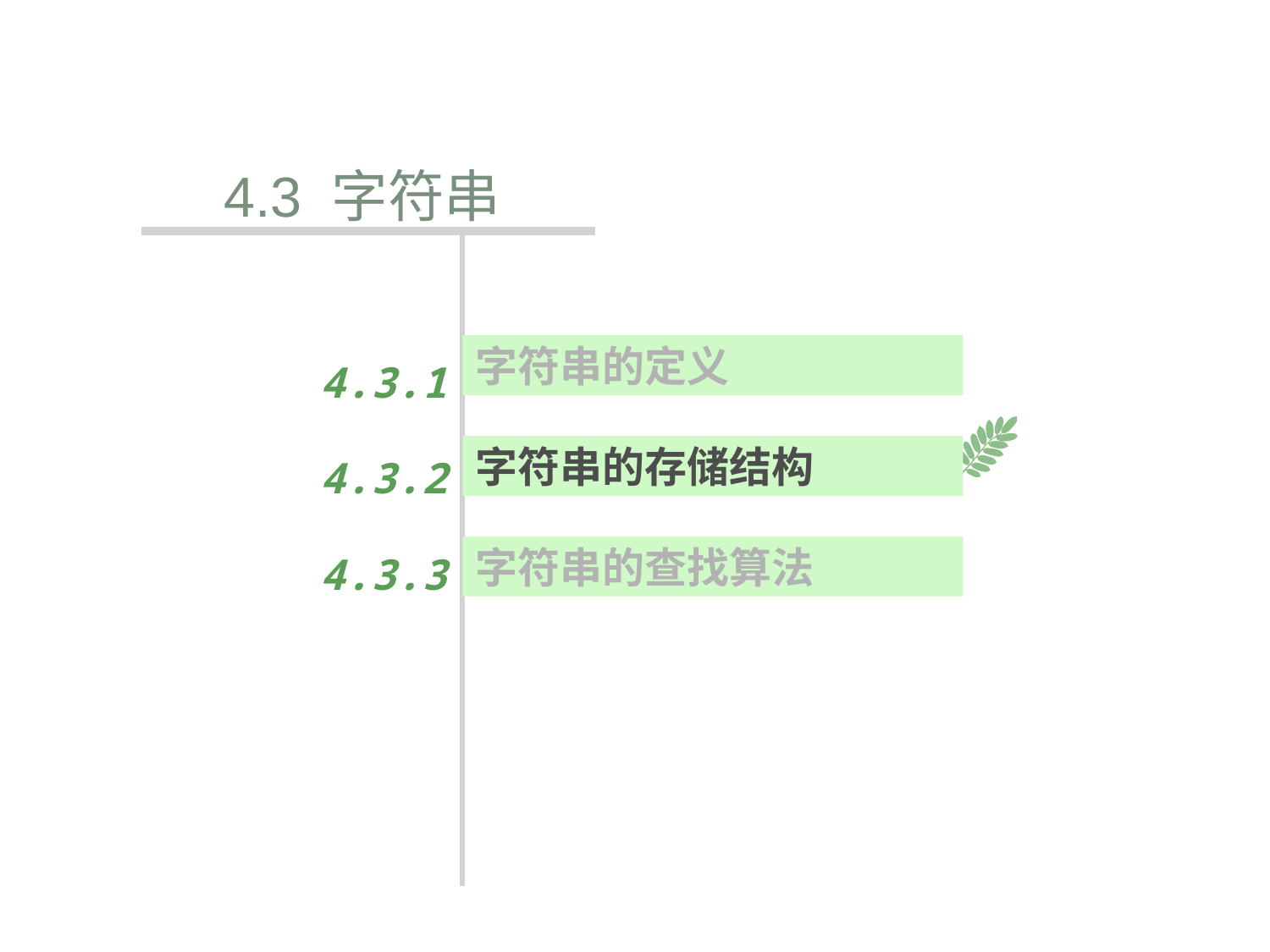

4.3 字符串
字符串的定义
4.3.1

4.3.2
字符串的存储结构
4.3.3
字符串的查找算法